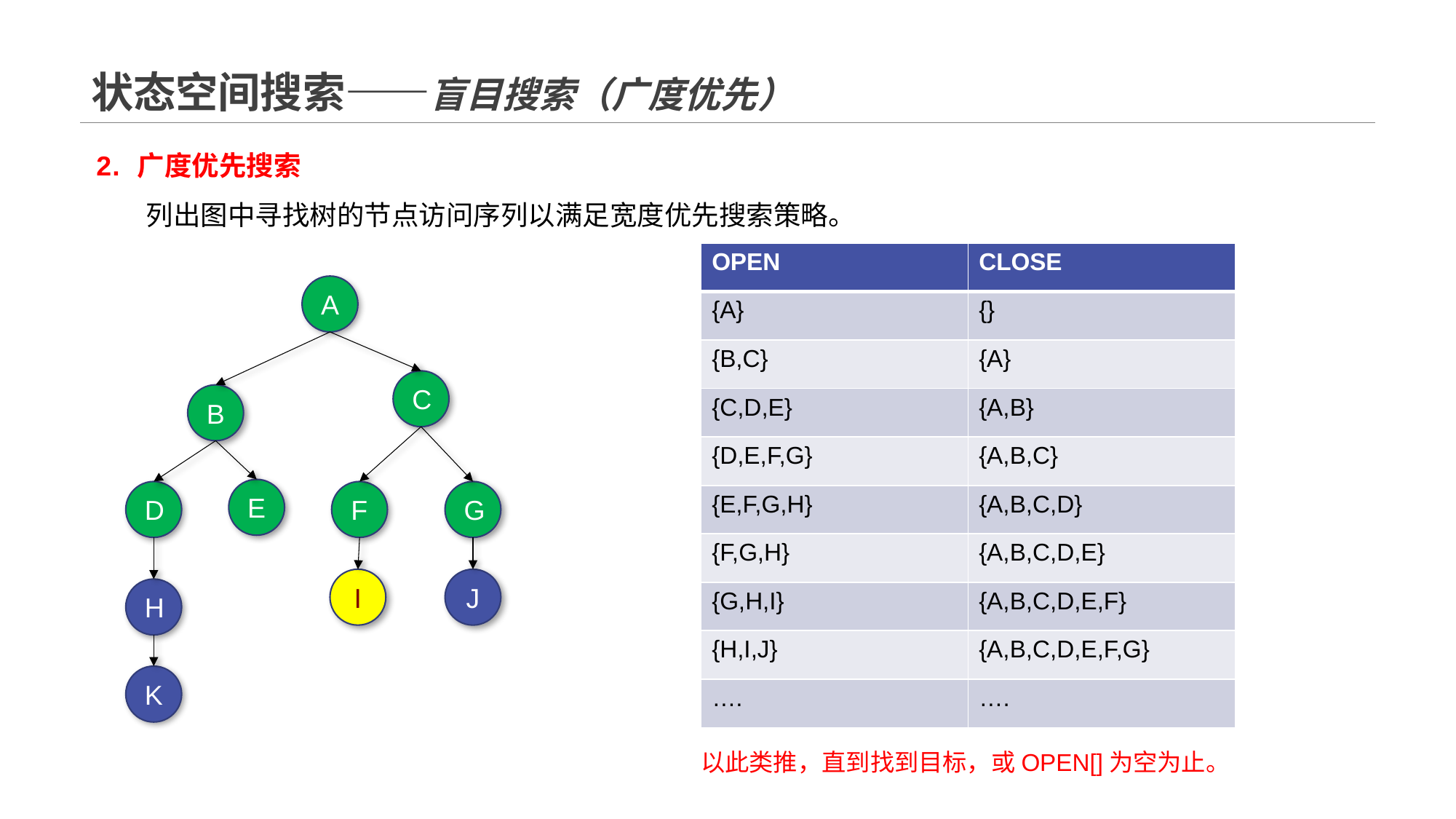

# 状态空间搜索——盲目搜索（广度优先）
广度优先搜索
列出图中寻找树的节点访问序列以满足宽度优先搜索策略。
| OPEN | CLOSE |
| --- | --- |
| {A} | {} |
| {B,C} | {A} |
| {C,D,E} | {A,B} |
| {D,E,F,G} | {A,B,C} |
| {E,F,G,H} | {A,B,C,D} |
| {F,G,H} | {A,B,C,D,E} |
| {G,H,I} | {A,B,C,D,E,F} |
| {H,I,J} | {A,B,C,D,E,F,G} |
| …. | …. |
A
C
B
E
D
F
G
I
J
H
K
以此类推，直到找到目标，或OPEN[]为空为止。